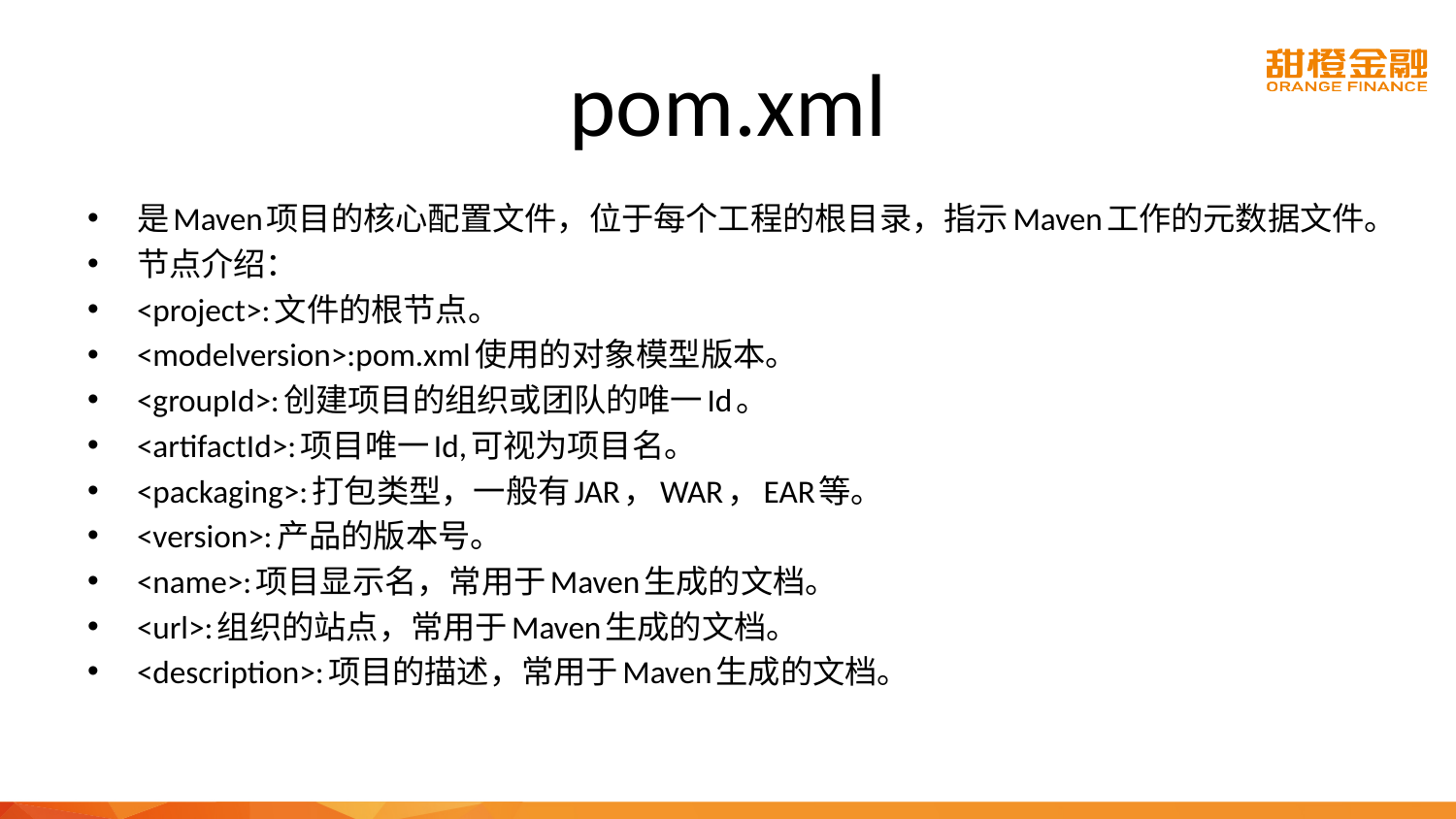

# pom.xml
是Maven项目的核心配置文件，位于每个工程的根目录，指示Maven工作的元数据文件。
节点介绍：
<project>:文件的根节点。
<modelversion>:pom.xml使用的对象模型版本。
<groupId>:创建项目的组织或团队的唯一Id。
<artifactId>:项目唯一Id,可视为项目名。
<packaging>:打包类型，一般有JAR，WAR，EAR等。
<version>:产品的版本号。
<name>:项目显示名，常用于Maven生成的文档。
<url>:组织的站点，常用于Maven生成的文档。
<description>:项目的描述，常用于Maven生成的文档。